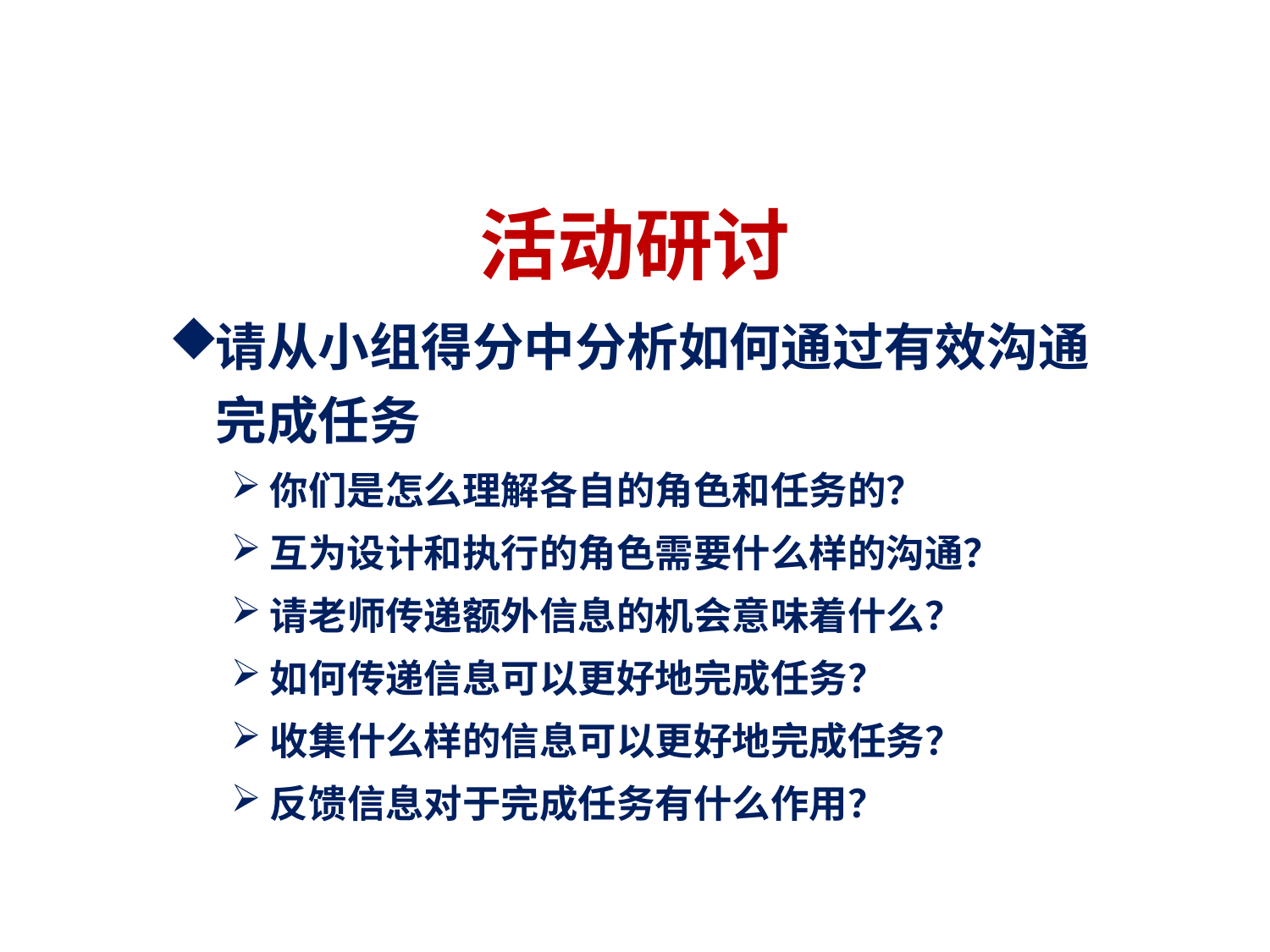

# 活动研讨
请从小组得分中分析如何通过有效沟通完成任务
你们是怎么理解各自的角色和任务的？
互为设计和执行的角色需要什么样的沟通？
请老师传递额外信息的机会意味着什么？
如何传递信息可以更好地完成任务？
收集什么样的信息可以更好地完成任务？
反馈信息对于完成任务有什么作用？